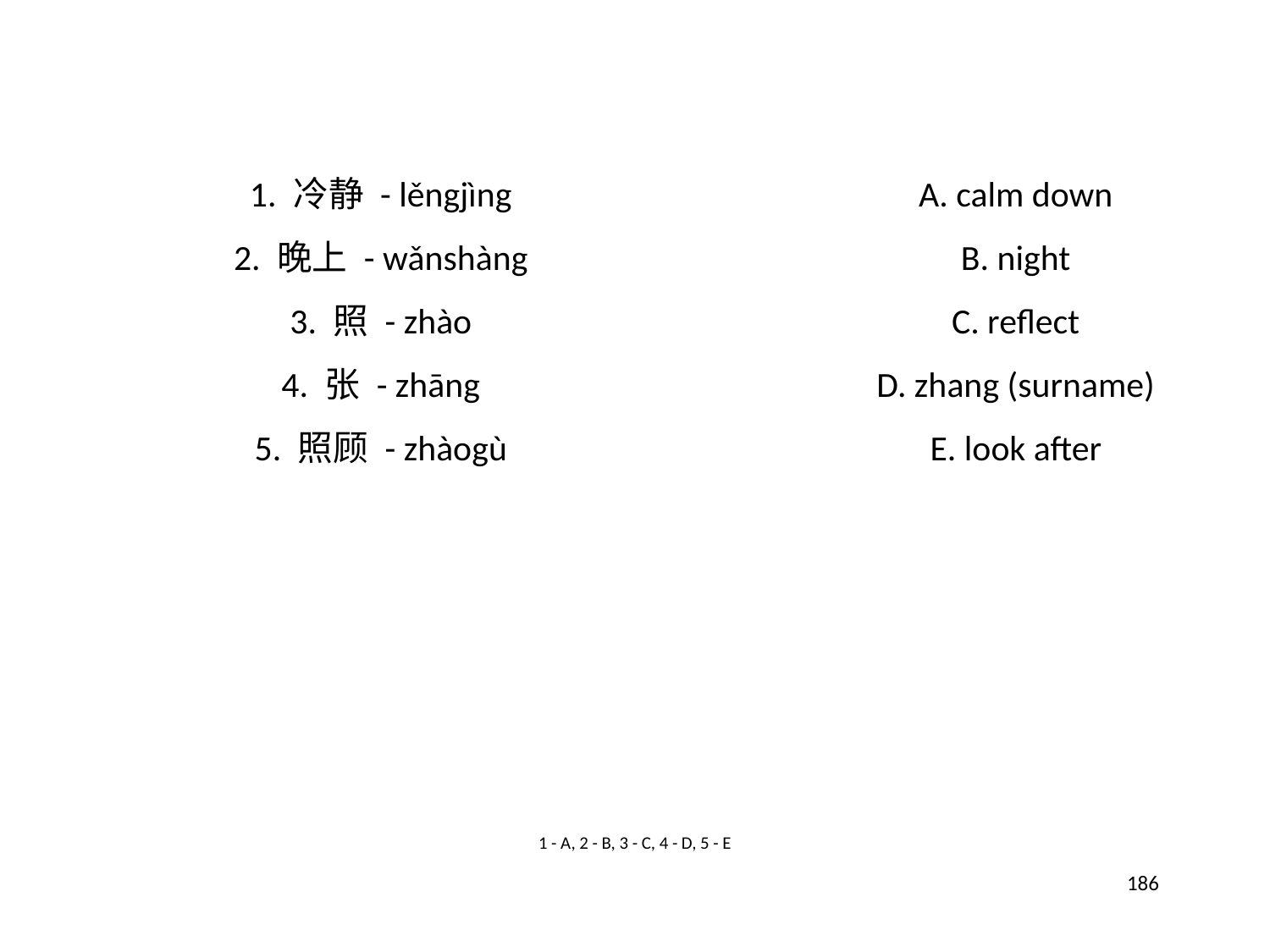

1. 冷静 - lěngjìng

A. calm down

2. 晚上 - wǎnshàng

B. night

3. 照 - zhào

C. reflect

4. 张 - zhāng

D. zhang (surname)

5. 照顾 - zhàogù

E. look after
1 - A, 2 - B, 3 - C, 4 - D, 5 - E

186